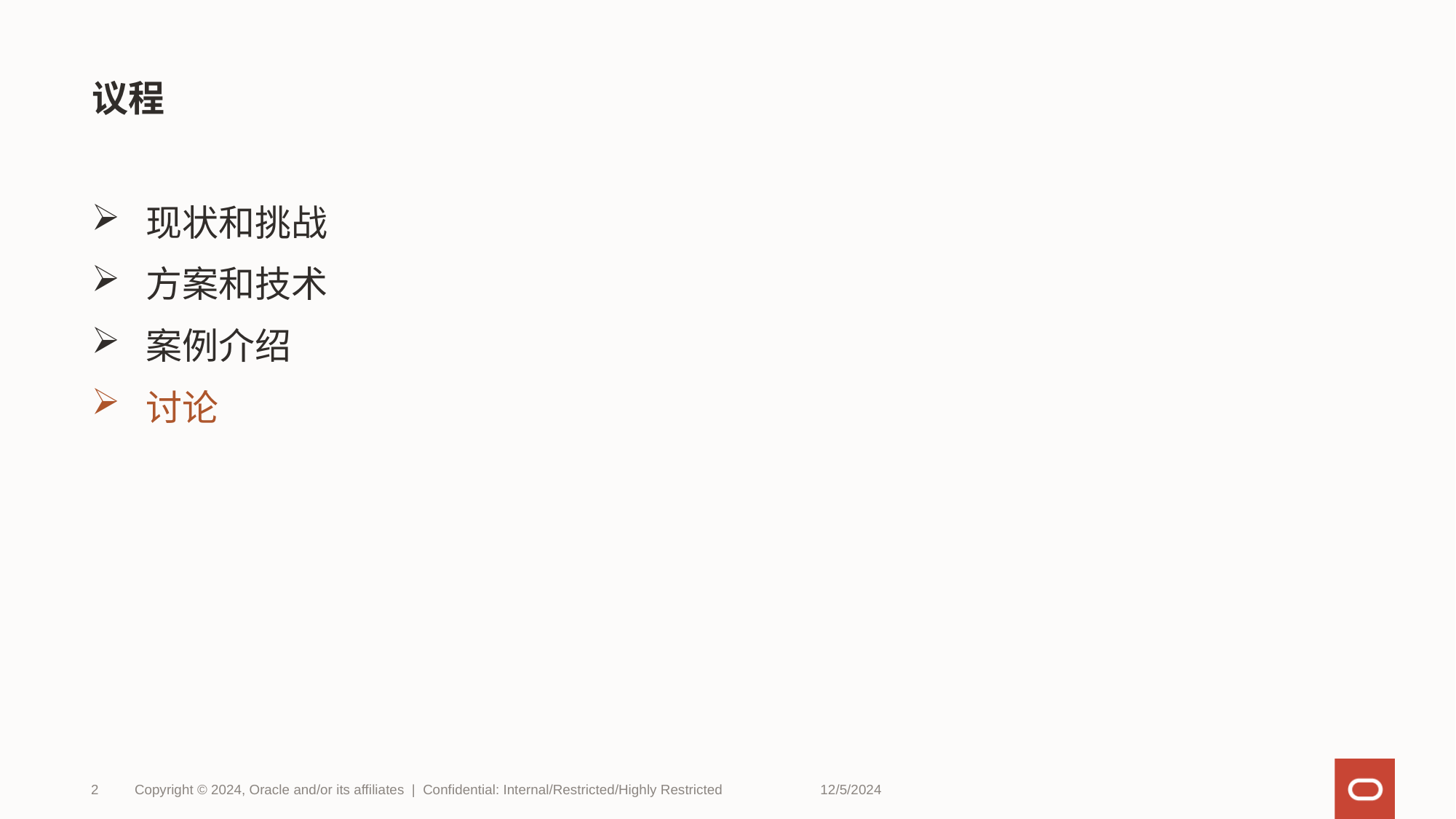

# 议程
现状和挑战
方案和技术
案例介绍
讨论

2
Copyright © 2024, Oracle and/or its affiliates  |  Confidential: Internal/Restricted/Highly Restricted
12/5/2024